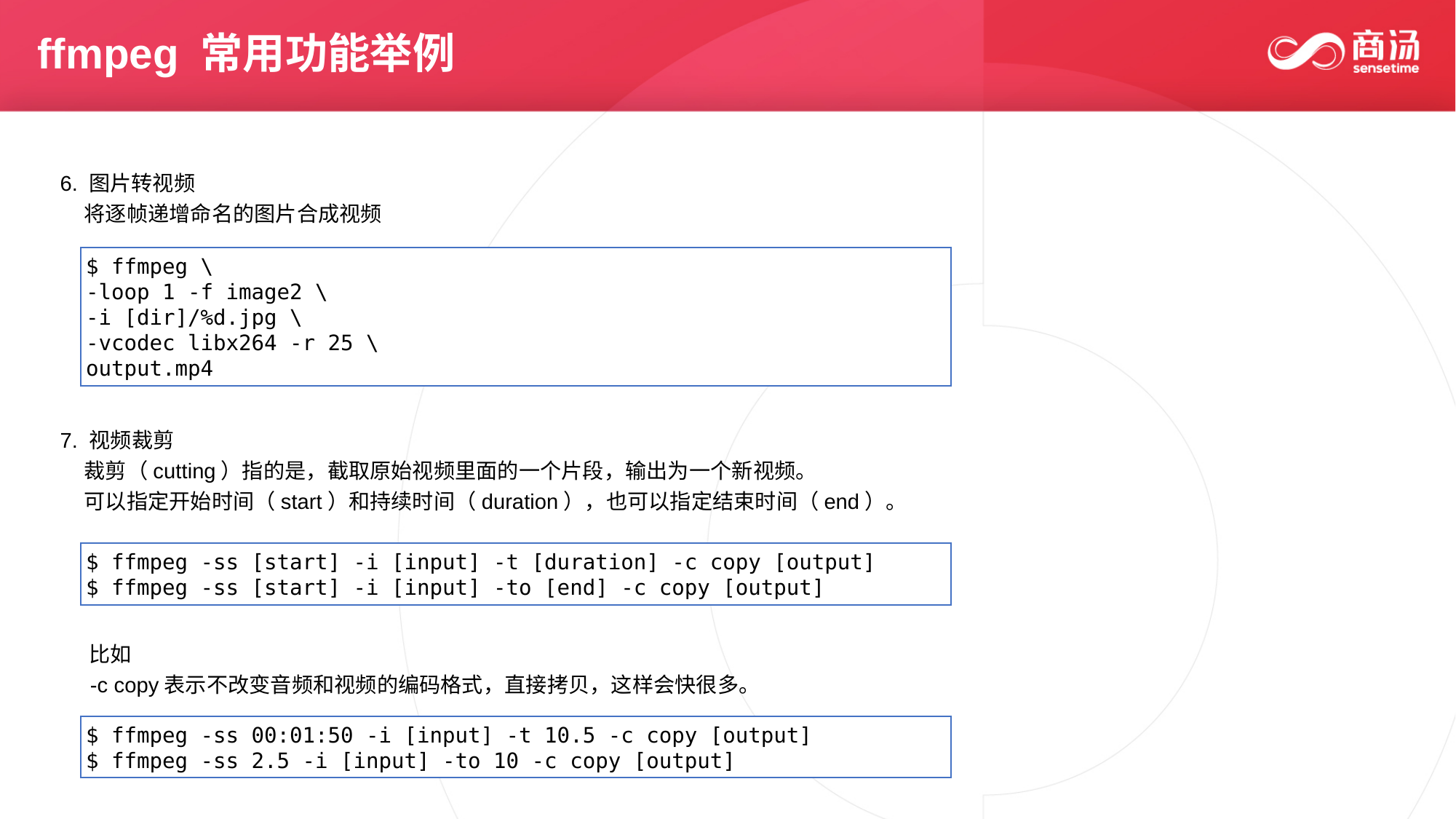

ffmpeg 常用功能举例
6. 图片转视频
    将逐帧递增命名的图片合成视频
$ ffmpeg \
-loop 1 -f image2 \
-i [dir]/%d.jpg \
-vcodec libx264 -r 25 \
output.mp4
7. 视频裁剪
    裁剪（cutting）指的是，截取原始视频里面的一个片段，输出为一个新视频。
    可以指定开始时间（start）和持续时间（duration），也可以指定结束时间（end）。
$ ffmpeg -ss [start] -i [input] -t [duration] -c copy [output]
$ ffmpeg -ss [start] -i [input] -to [end] -c copy [output]
     比如
     -c copy表示不改变音频和视频的编码格式，直接拷贝，这样会快很多。

$ ffmpeg -ss 00:01:50 -i [input] -t 10.5 -c copy [output]
$ ffmpeg -ss 2.5 -i [input] -to 10 -c copy [output]
19